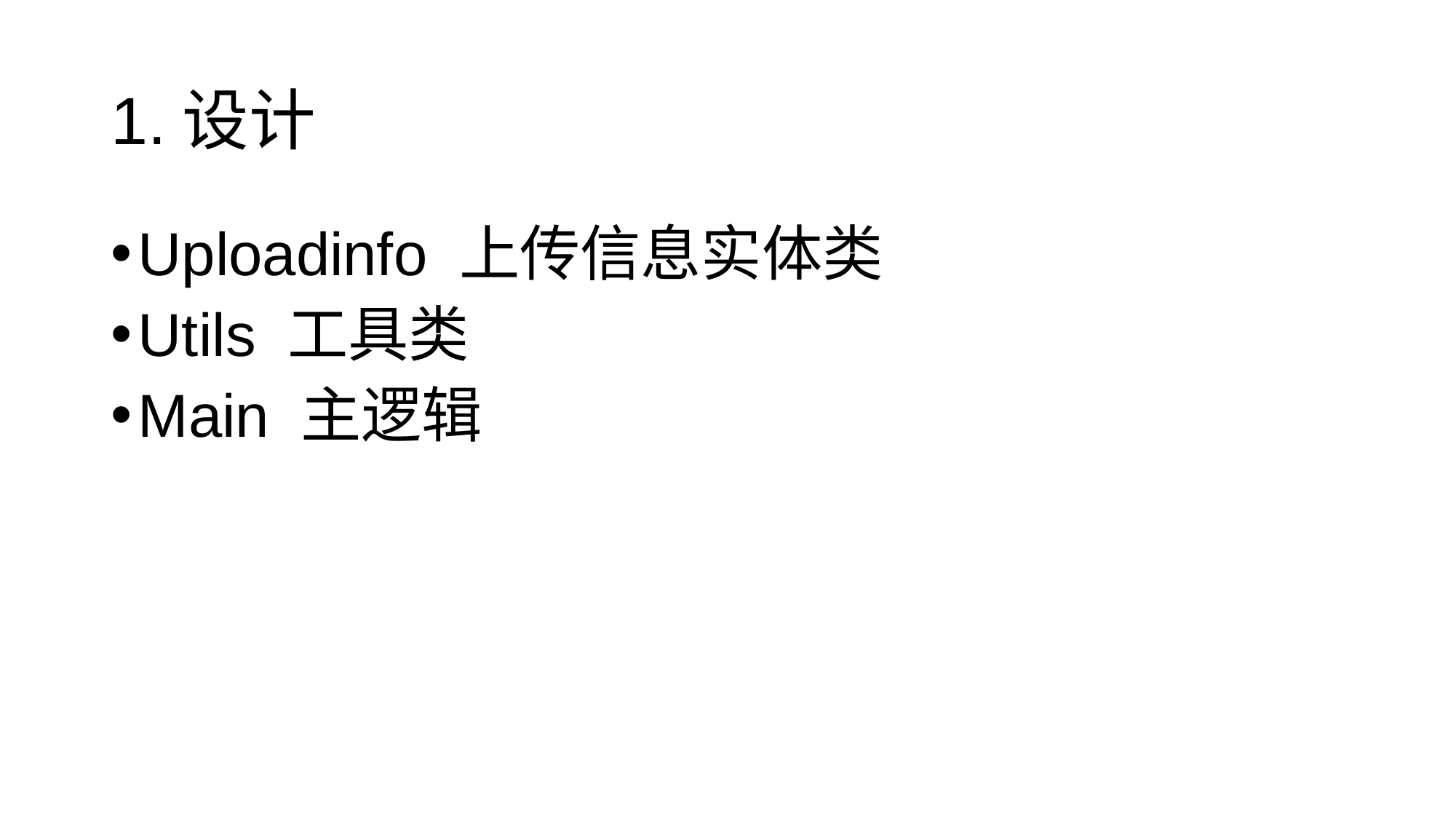

# 1.设计
Uploadinfo 上传信息实体类
Utils 工具类
Main 主逻辑